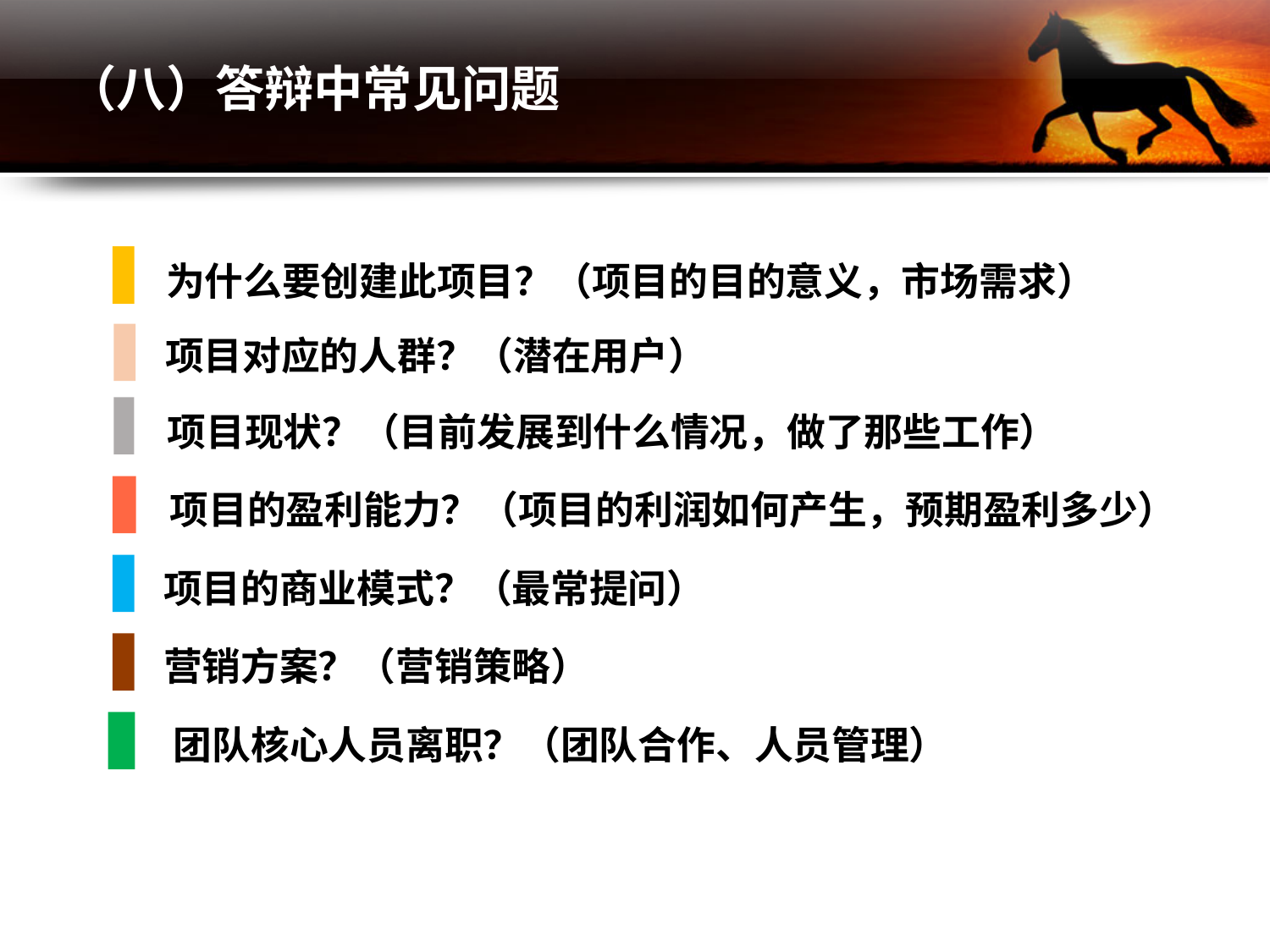

（八）答辩中常见问题

为什么要创建此项目？（项目的目的意义，市场需求）

项目对应的人群？（潜在用户）

项目现状？（目前发展到什么情况，做了那些工作）

项目的盈利能力？（项目的利润如何产生，预期盈利多少）

项目的商业模式？（最常提问）

营销方案？（营销策略）

团队核心人员离职？（团队合作、人员管理）